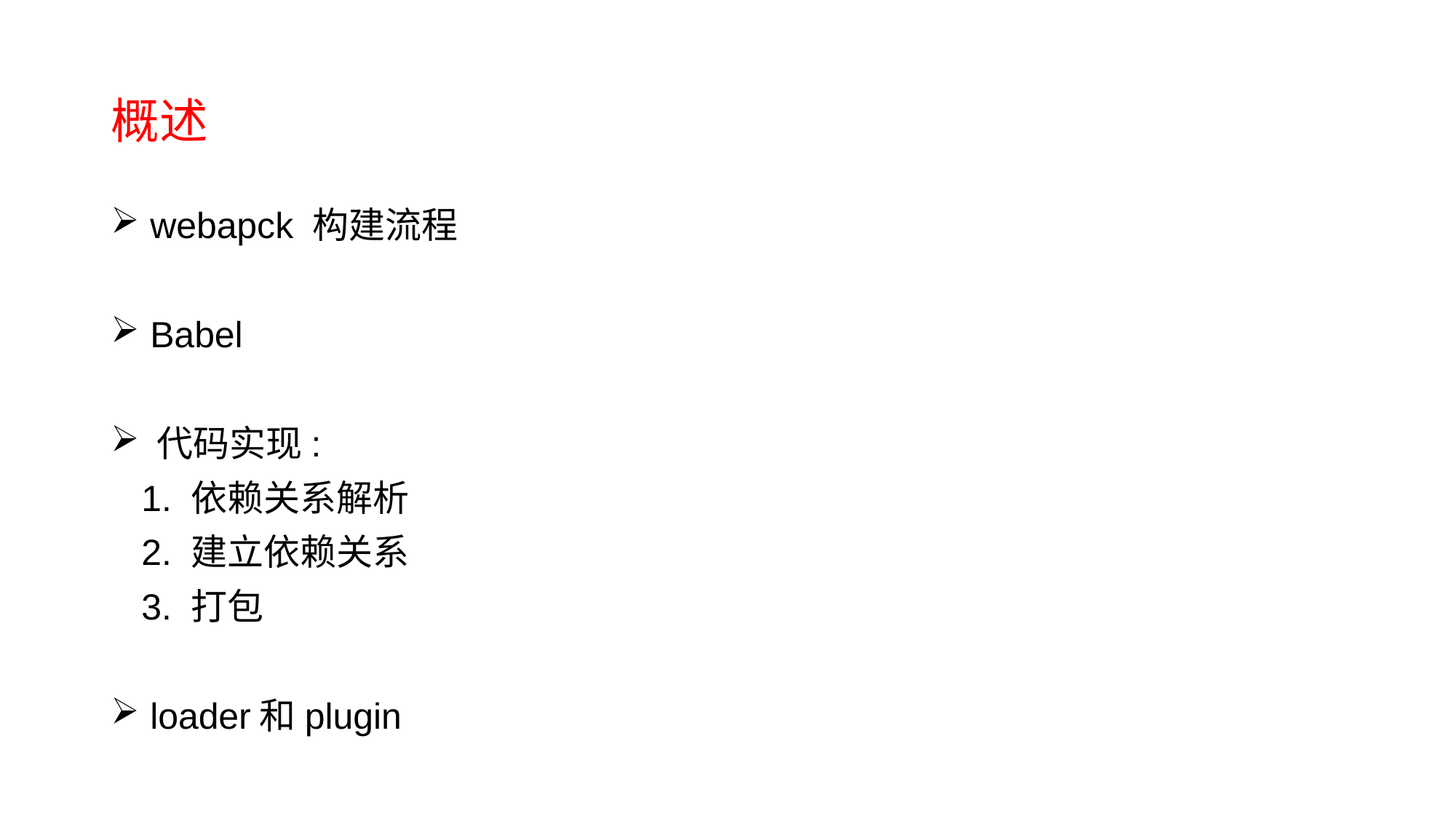

# 概述
 webapck 构建流程

 Babel

 代码实现:
   1. 依赖关系解析
   2. 建立依赖关系
   3. 打包

 loader和plugin